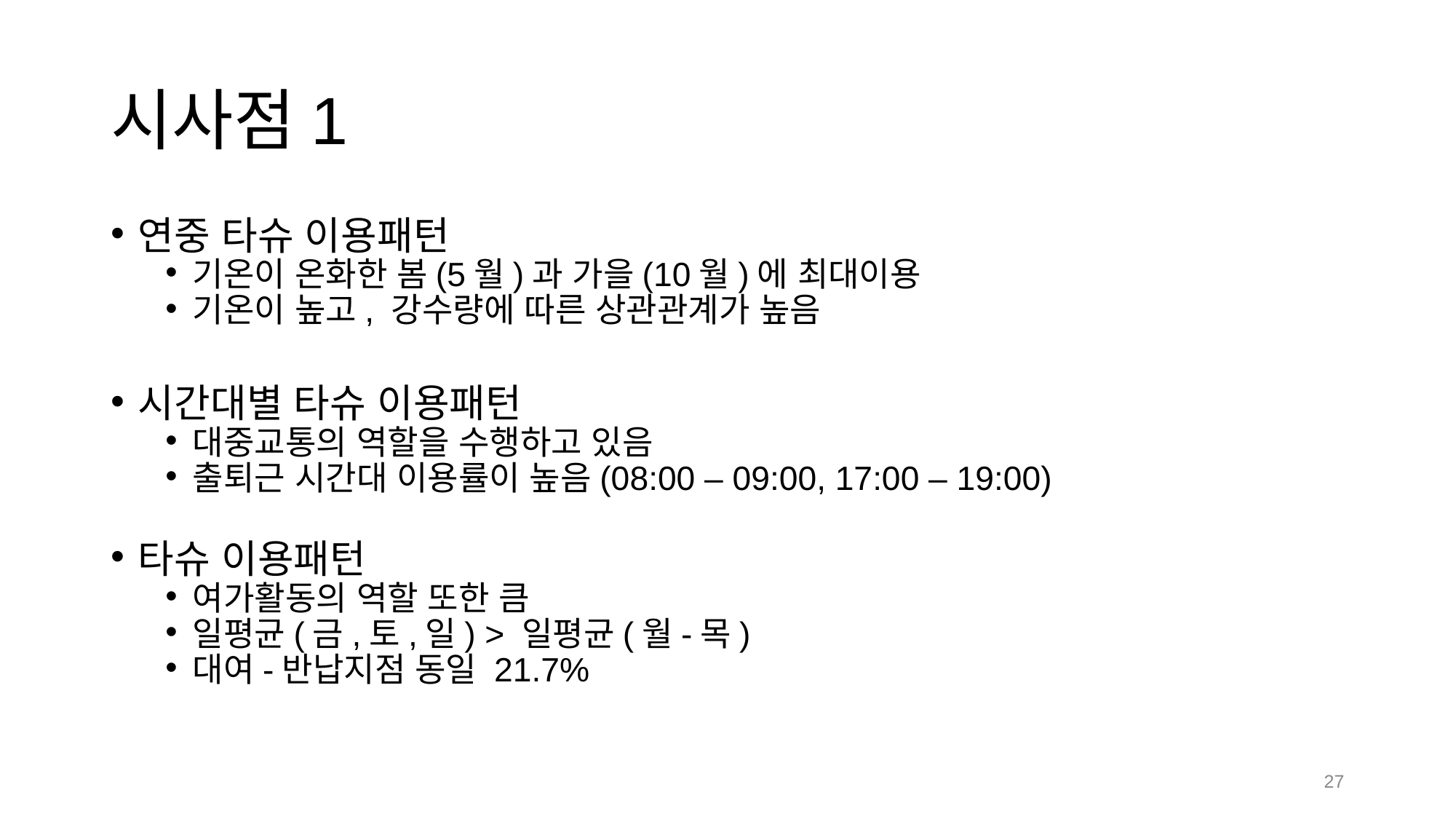

# 시사점1
연중 타슈 이용패턴
기온이 온화한 봄(5월)과 가을(10월)에 최대이용
기온이 높고, 강수량에 따른 상관관계가 높음

시간대별 타슈 이용패턴
대중교통의 역할을 수행하고 있음
출퇴근 시간대 이용률이 높음(08:00 – 09:00, 17:00 – 19:00)

타슈 이용패턴
여가활동의 역할 또한 큼
일평균(금,토,일) > 일평균(월-목)
대여-반납지점 동일 21.7%

27